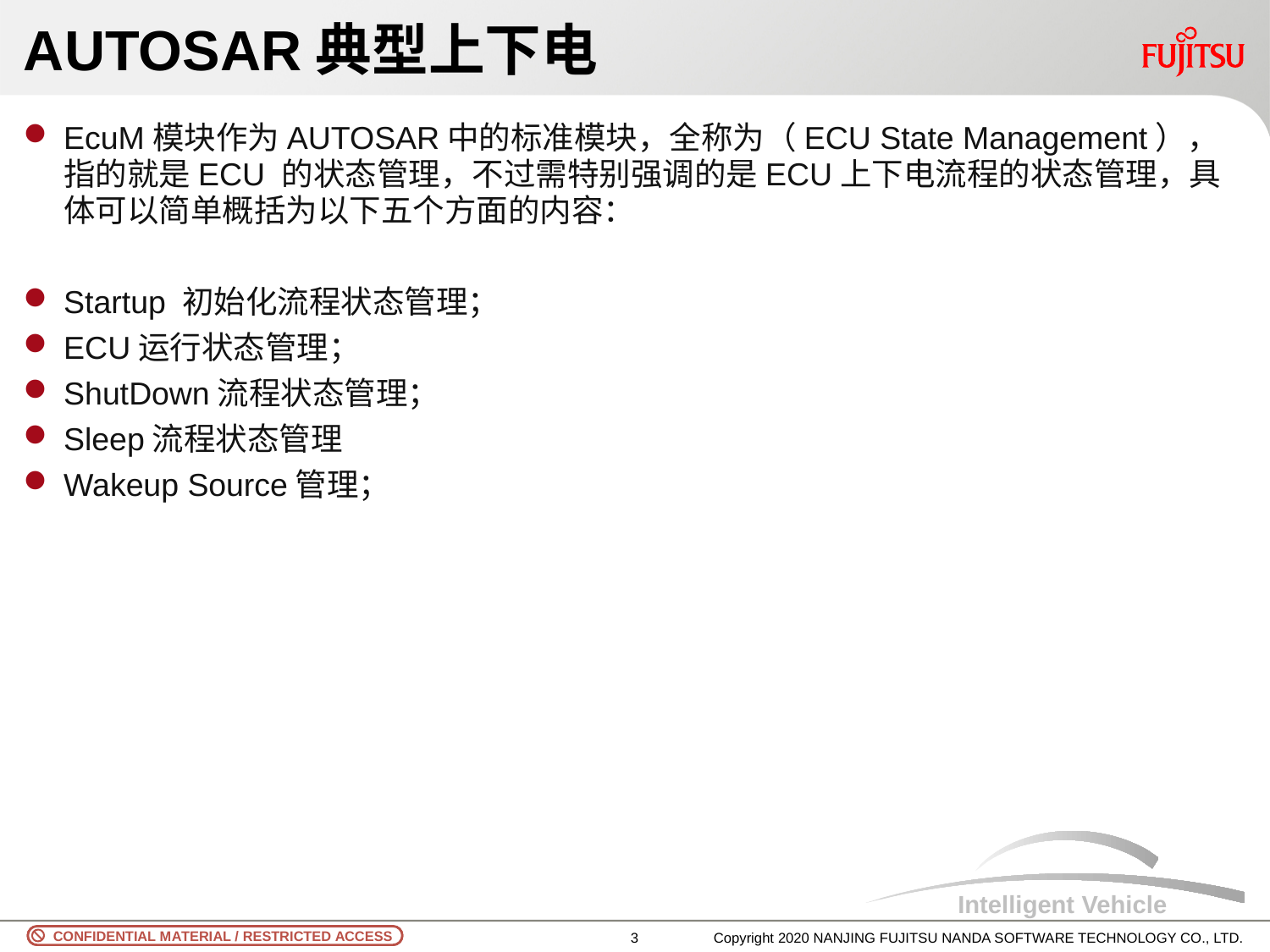

# AUTOSAR典型上下电
EcuM模块作为AUTOSAR中的标准模块，全称为（ECU State Management），指的就是ECU 的状态管理，不过需特别强调的是ECU上下电流程的状态管理，具体可以简单概括为以下五个方面的内容：

Startup 初始化流程状态管理；
ECU运行状态管理；
ShutDown流程状态管理；
Sleep流程状态管理
Wakeup Source管理；

3
Copyright 2020 NANJING FUJITSU NANDA SOFTWARE TECHNOLOGY CO., LTD.